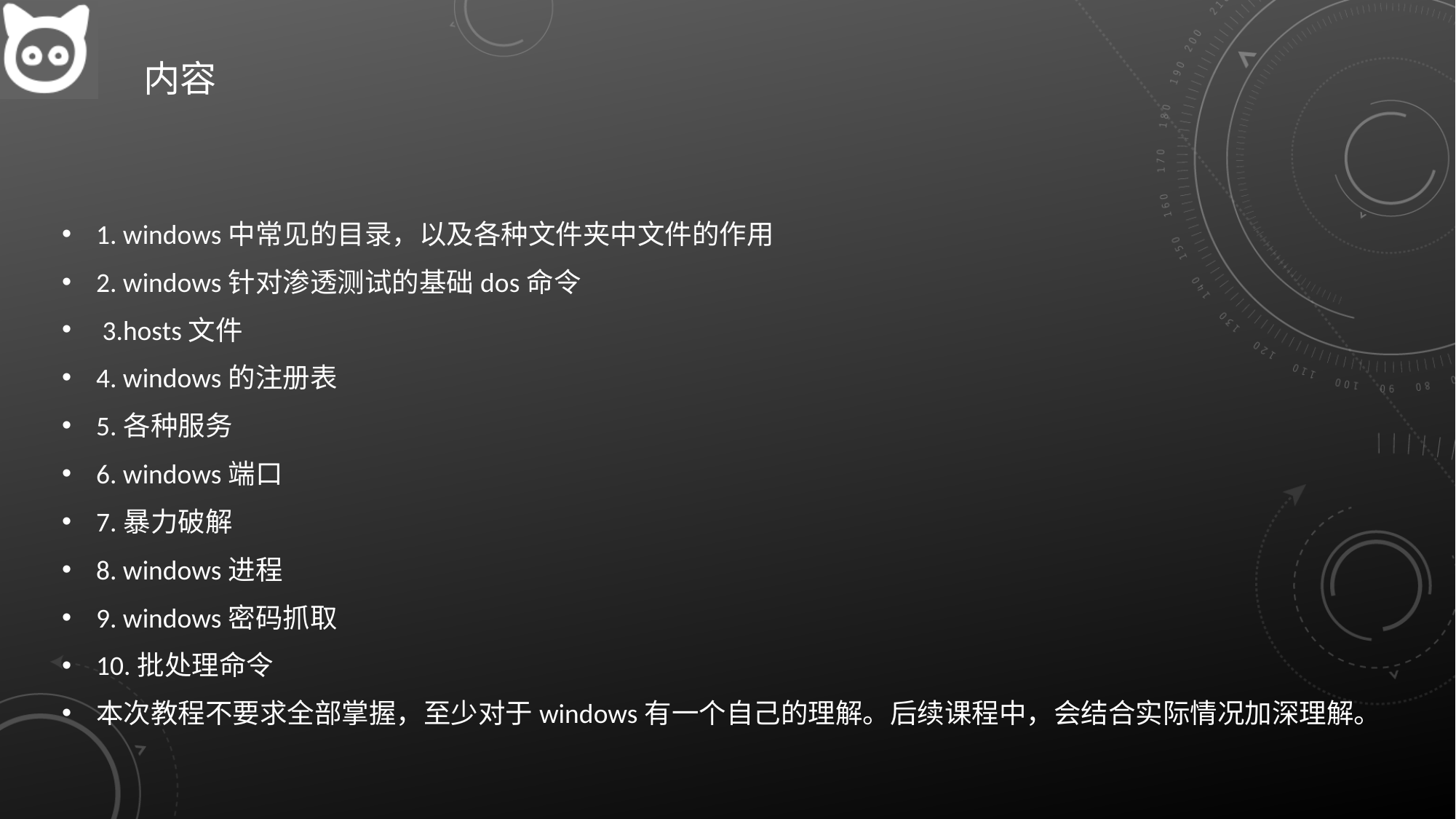

# 内容
1. windows中常见的目录，以及各种文件夹中文件的作用
2. windows针对渗透测试的基础dos命令
 3.hosts文件
4. windows的注册表
5.各种服务
6. windows端口
7.暴力破解
8. windows进程
9. windows密码抓取
10.批处理命令
本次教程不要求全部掌握，至少对于windows有一个自己的理解。后续课程中，会结合实际情况加深理解。